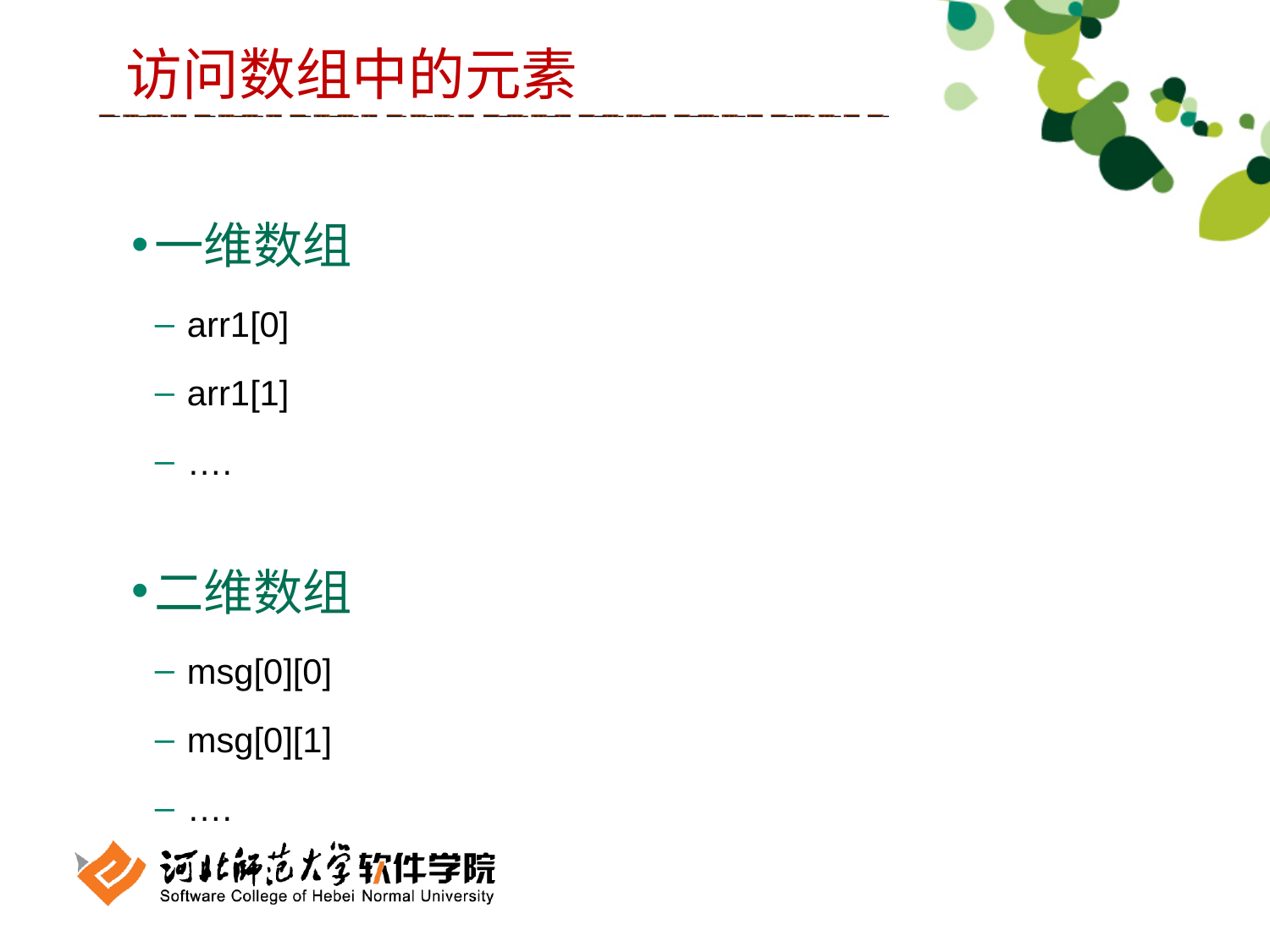

访问数组中的元素
一维数组
arr1[0]
arr1[1]
….

二维数组
msg[0][0]
msg[0][1]
….